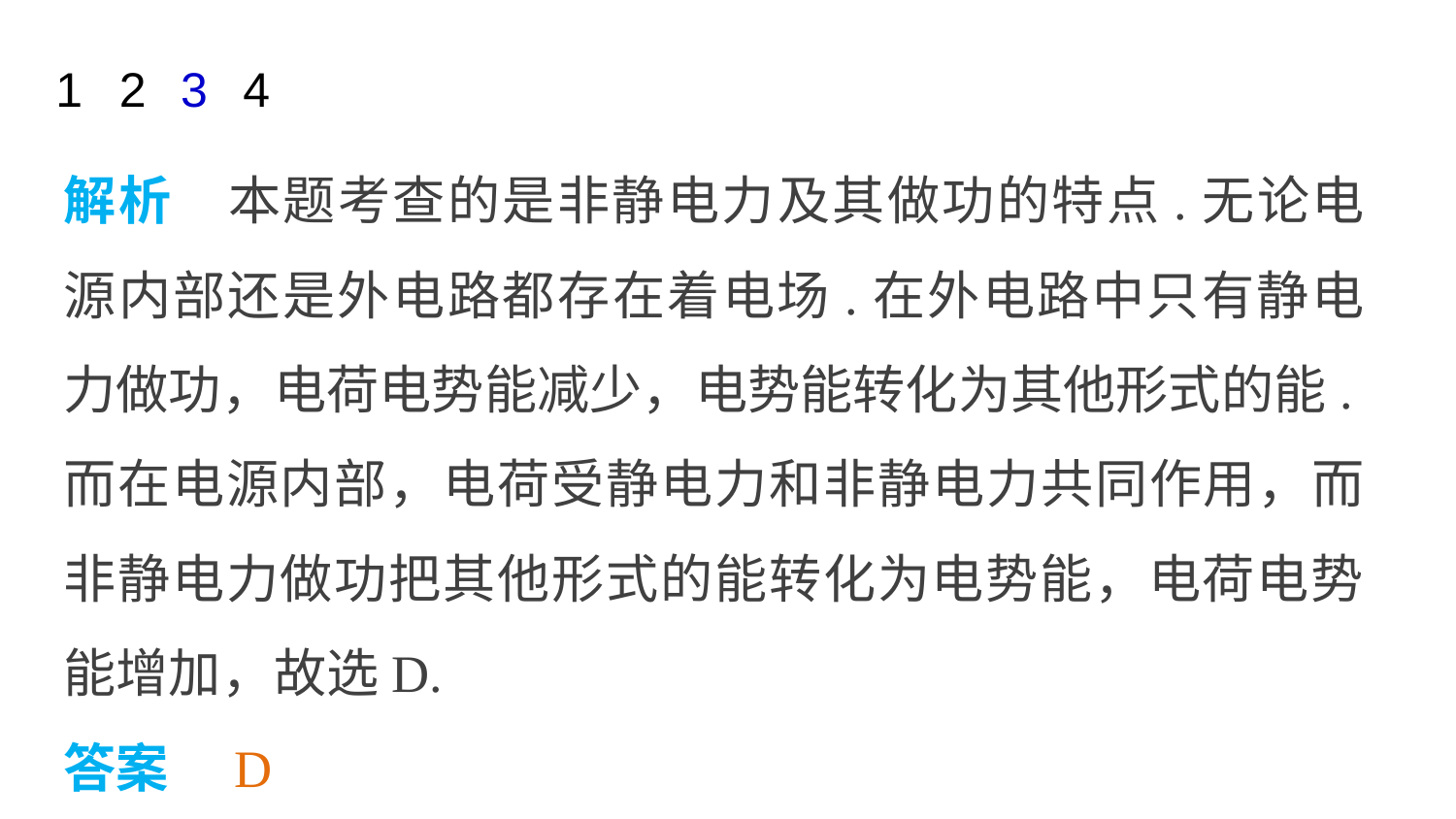

1
2
3
4
解析　本题考查的是非静电力及其做功的特点.无论电源内部还是外电路都存在着电场.在外电路中只有静电力做功，电荷电势能减少，电势能转化为其他形式的能.而在电源内部，电荷受静电力和非静电力共同作用，而非静电力做功把其他形式的能转化为电势能，电荷电势能增加，故选D.
答案　D